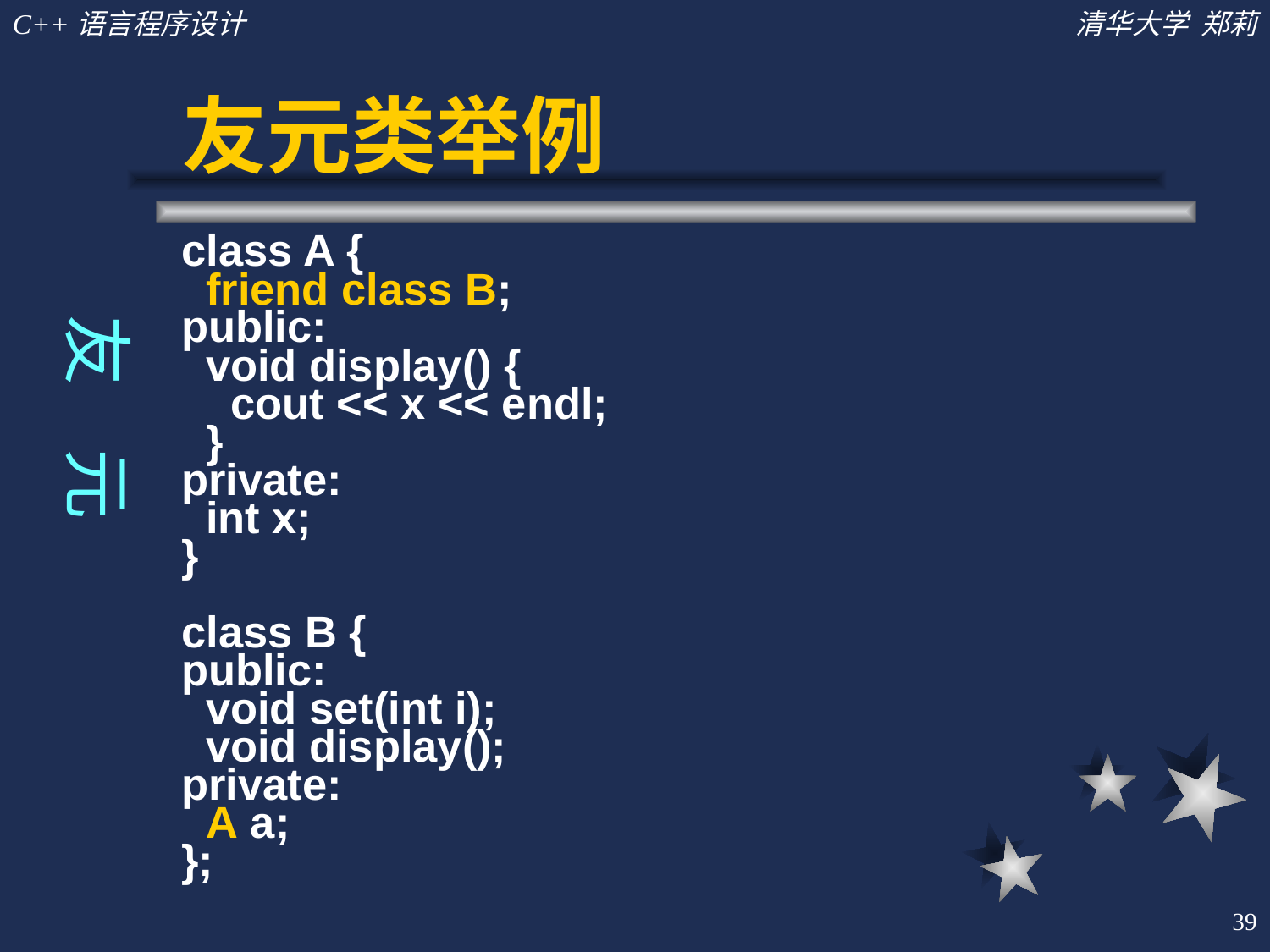

# 友元类举例
      友    元
class A {
  friend class B;
public:
  void display() {
    cout << x << endl;
  }
private:
  int x;
}

class B {
public:
  void set(int i);
  void display();
private:
  A a;
};
39